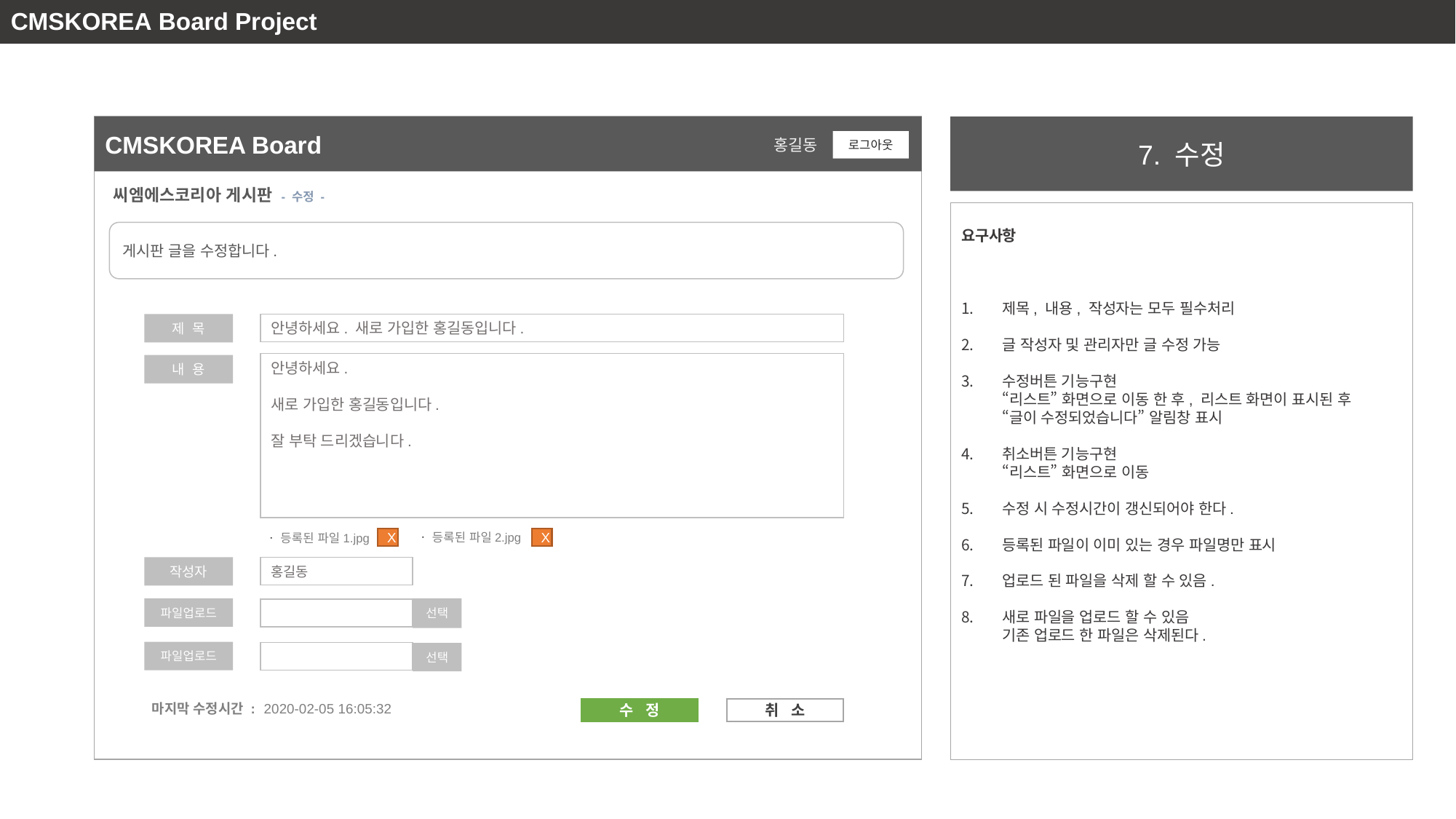

CMSKOREA Board Project

CMSKOREA Board
7. 수정
홍길동
로그아웃
씨엠에스코리아 게시판 - 수정 -

요구사항

제목, 내용, 작성자는 모두 필수처리

글 작성자 및 관리자만 글 수정 가능
수정버튼 기능구현
“리스트” 화면으로 이동 한 후, 리스트 화면이 표시된 후
“글이 수정되었습니다” 알림창 표시
취소버튼 기능구현
“리스트” 화면으로 이동

수정 시 수정시간이 갱신되어야 한다.

등록된 파일이 이미 있는 경우 파일명만 표시

업로드 된 파일을 삭제 할 수 있음.

새로 파일을 업로드 할 수 있음
기존 업로드 한 파일은 삭제된다.

게시판 글을 수정합니다.
제  목
안녕하세요. 새로 가입한 홍길동입니다.
안녕하세요.

새로 가입한 홍길동입니다.

잘 부탁 드리겠습니다.
내  용
ㆍ 등록된 파일2.jpg
ㆍ 등록된 파일1.jpg
X
X
작성자
홍길동
파일업로드
선택

파일업로드

선택
2020-02-05 16:05:32
마지막 수정시간 :
취   소
수   정